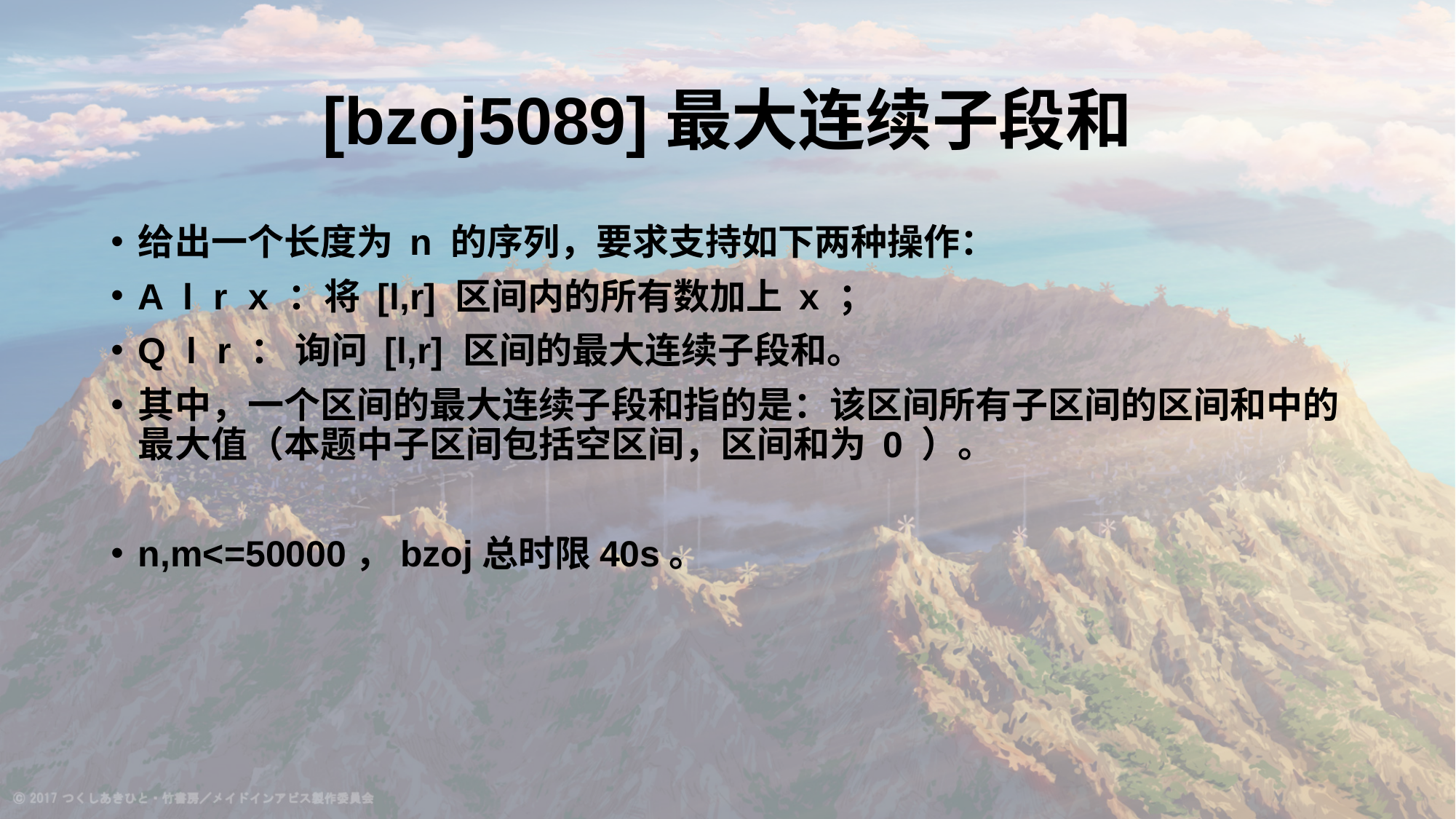

# [bzoj5089]最大连续子段和
给出一个长度为 n 的序列，要求支持如下两种操作：
A  l  r  x ：将 [l,r] 区间内的所有数加上 x ；
Q  l  r ： 询问 [l,r] 区间的最大连续子段和。
其中，一个区间的最大连续子段和指的是：该区间所有子区间的区间和中的最大值（本题中子区间包括空区间，区间和为 0 ）。

n,m<=50000，bzoj总时限40s。